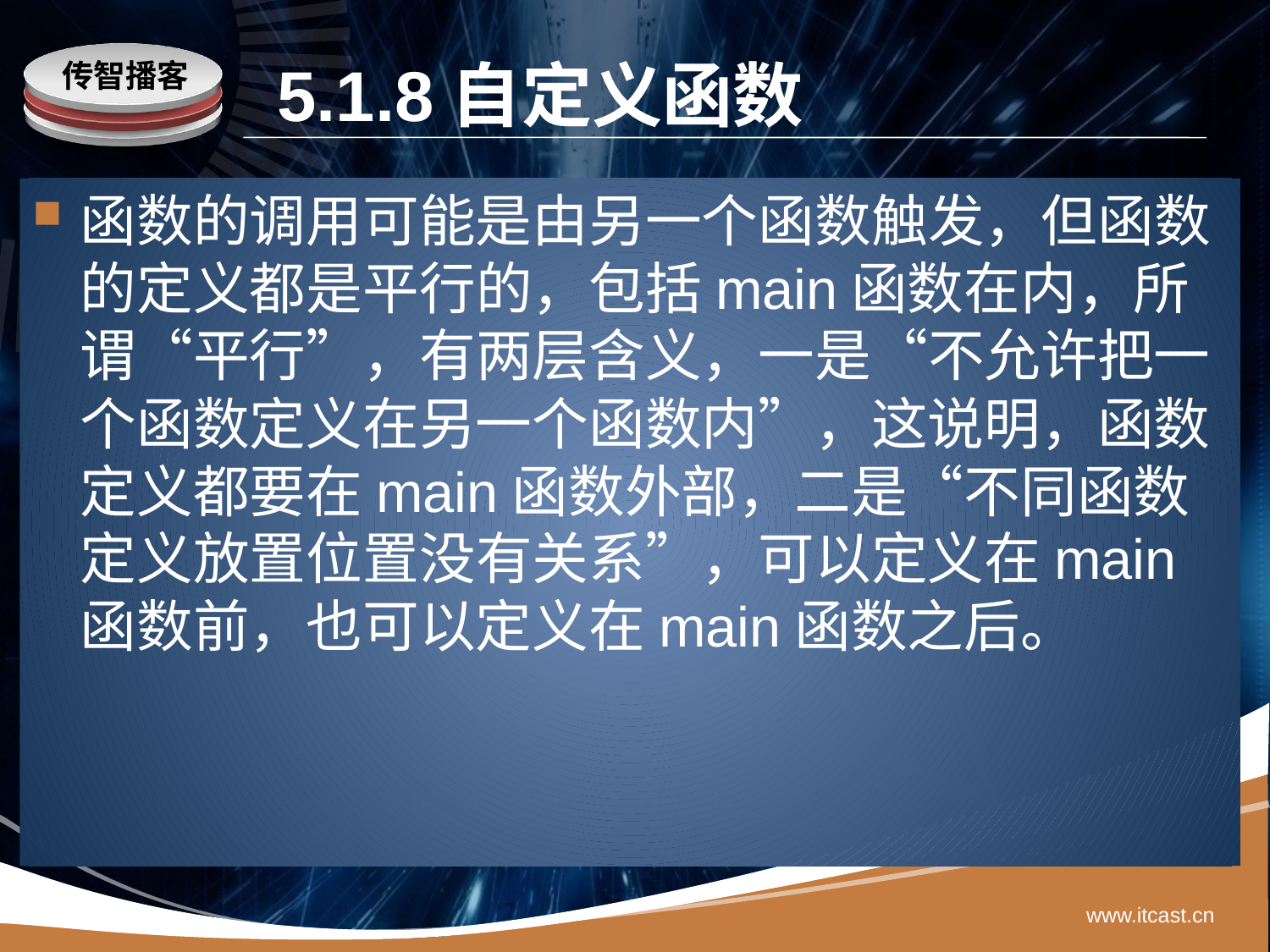

# 5.1.8自定义函数
函数的调用可能是由另一个函数触发，但函数的定义都是平行的，包括main函数在内，所谓“平行”，有两层含义，一是“不允许把一个函数定义在另一个函数内”，这说明，函数定义都要在main函数外部，二是“不同函数定义放置位置没有关系”，可以定义在main函数前，也可以定义在main函数之后。
www.itcast.cn